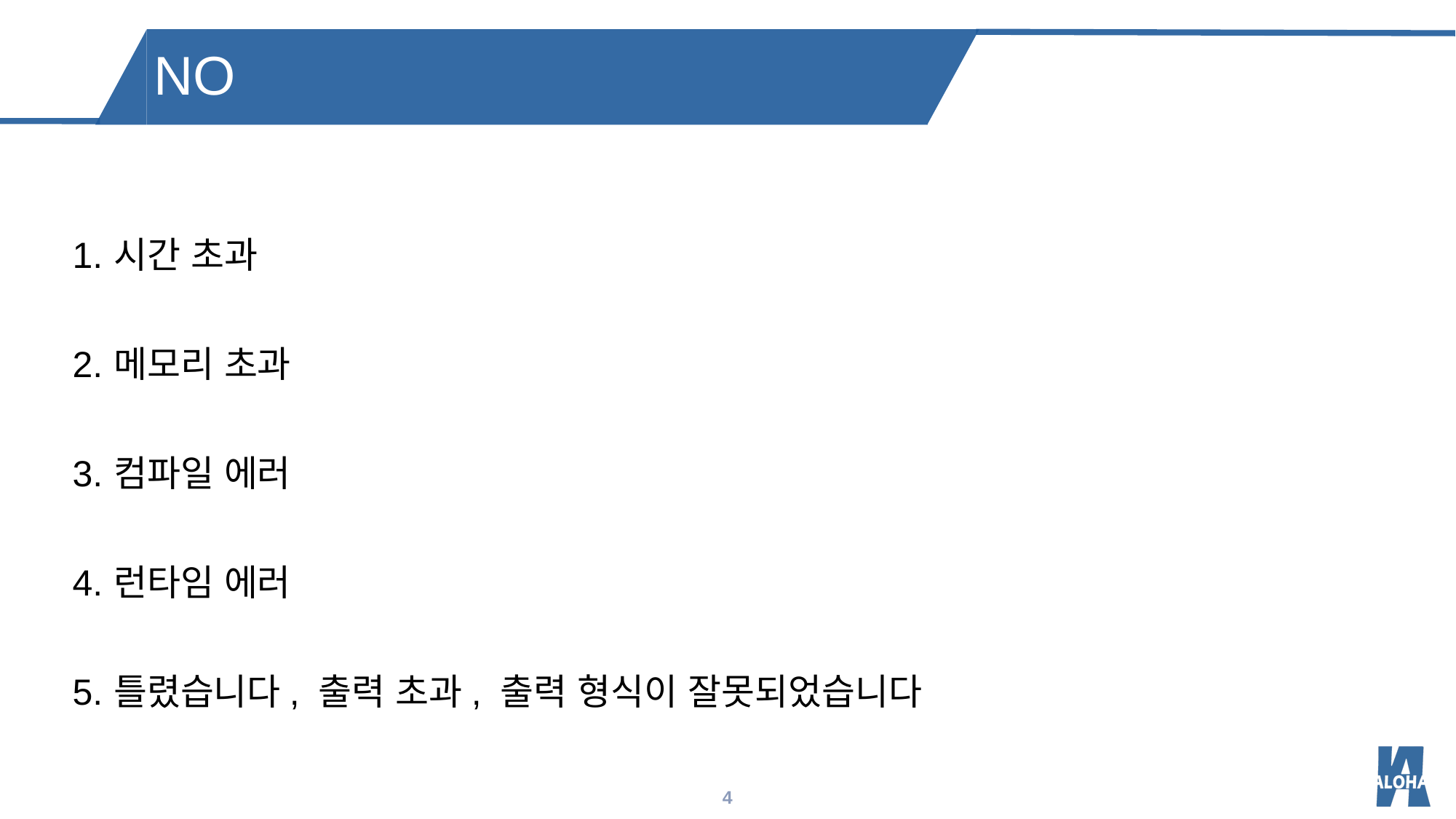

NO
시간 초과
메모리 초과
컴파일 에러
런타임 에러
틀렸습니다, 출력 초과, 출력 형식이 잘못되었습니다
4